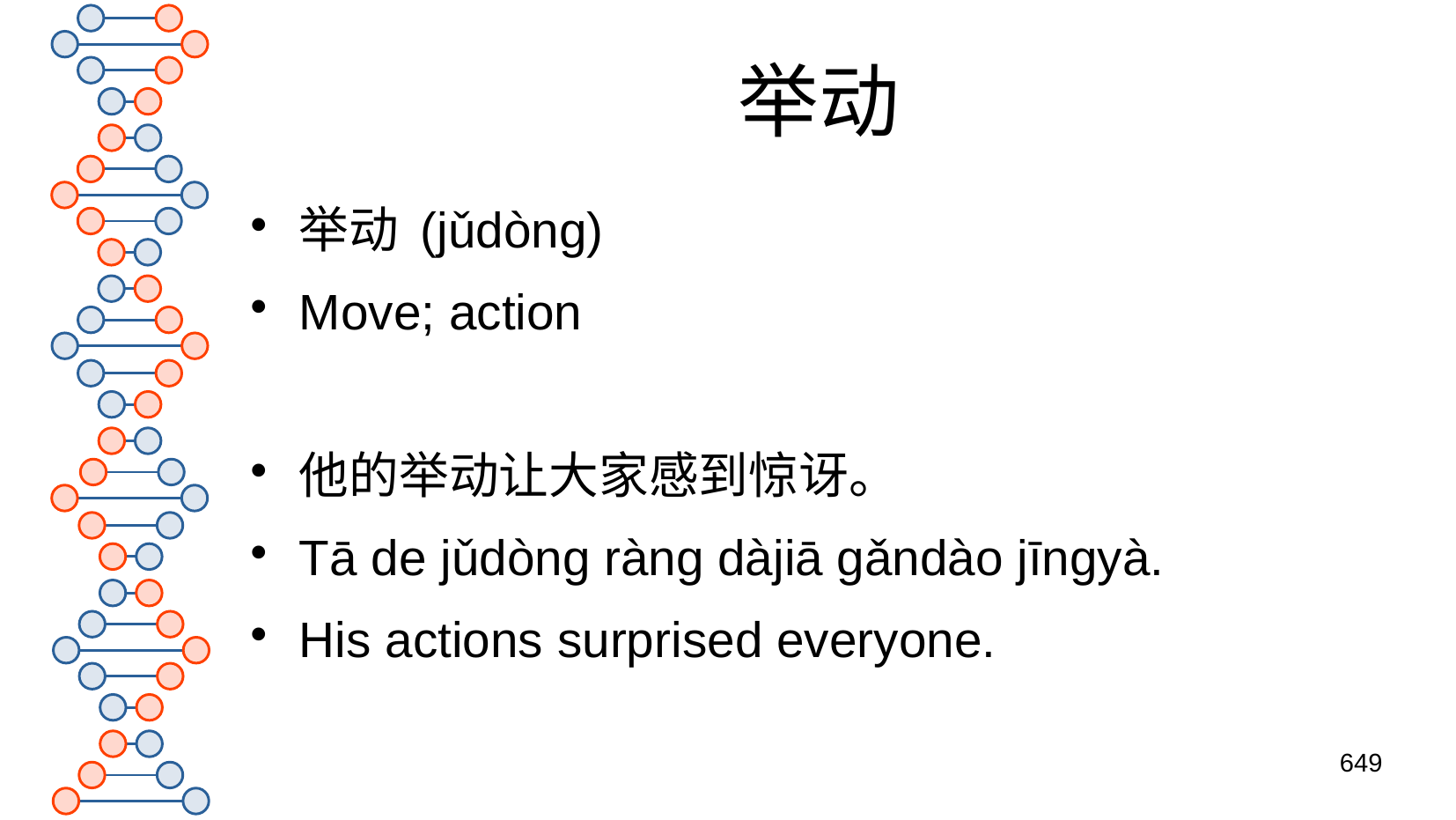

# 举动
举动 (jǔdòng)
Move; action

他的举动让大家感到惊讶。
Tā de jǔdòng ràng dàjiā gǎndào jīngyà.
His actions surprised everyone.
649